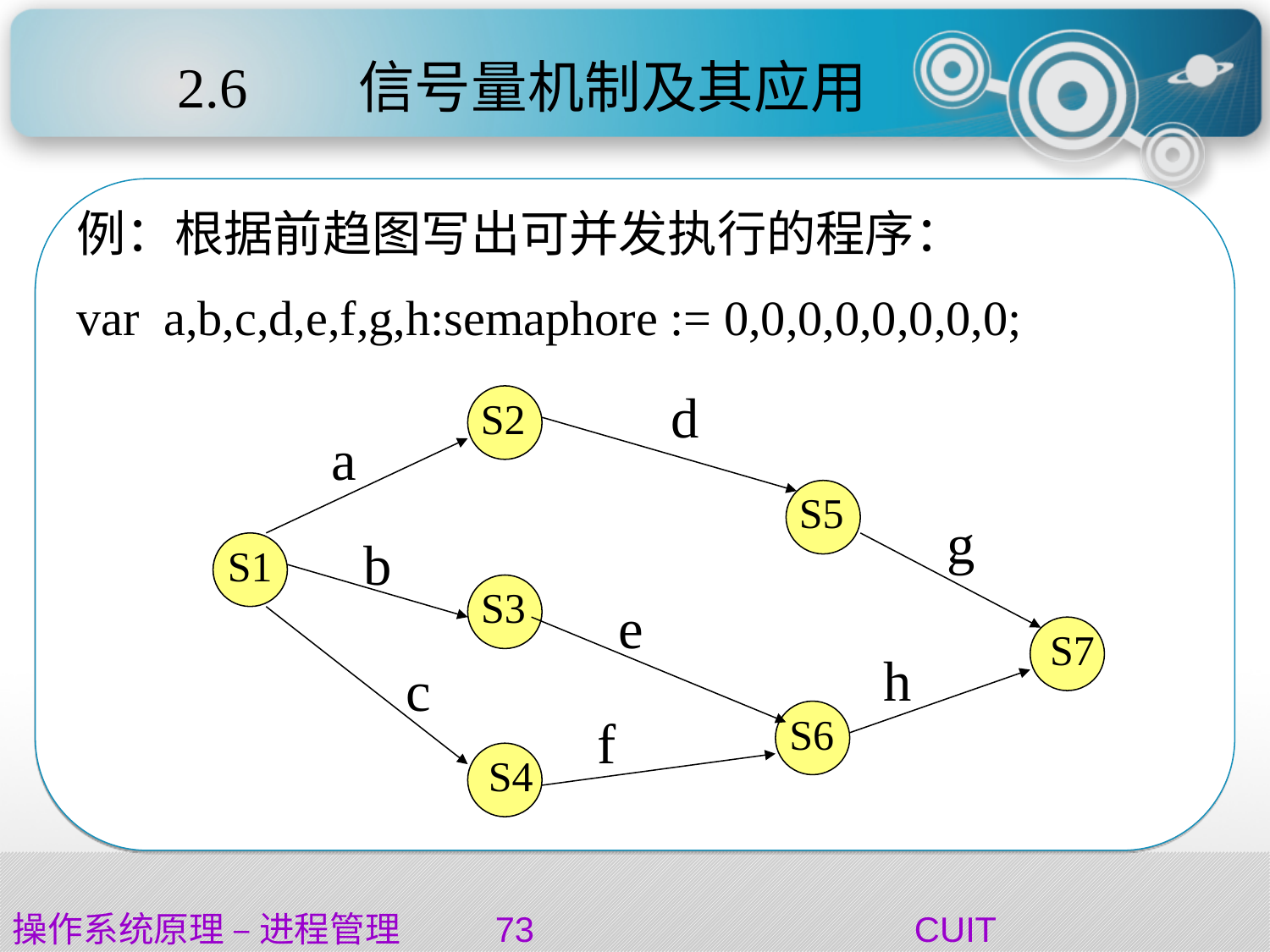

# 2.6	    信号量机制及其应用
例：根据前趋图写出可并发执行的程序：
var  a,b,c,d,e,f,g,h:semaphore := 0,0,0,0,0,0,0,0;
d

S2
a

S5
g
b

S1

S3
e

S7
h
c

f

S6

S4